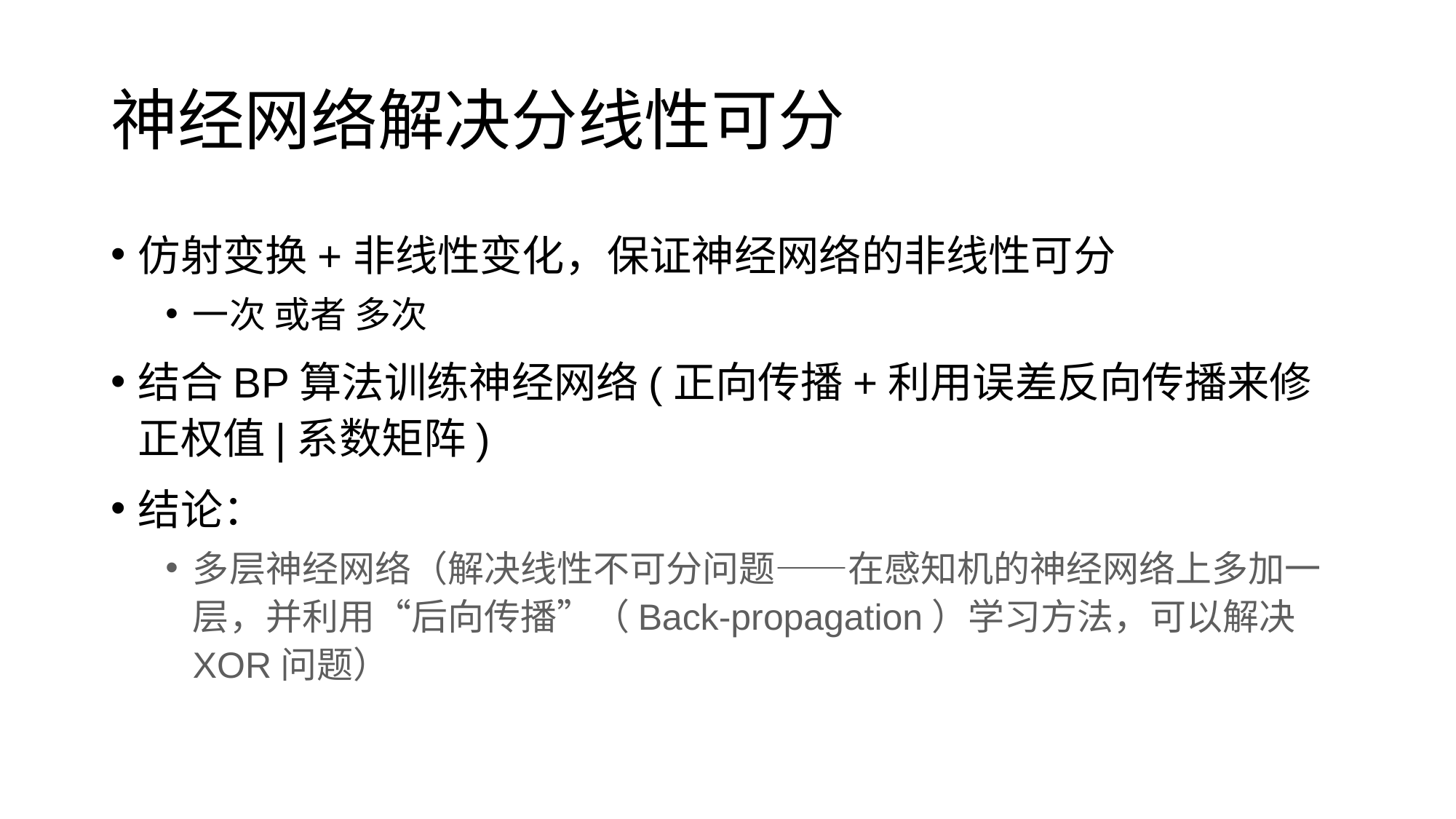

# 神经网络解决分线性可分
仿射变换+非线性变化，保证神经网络的非线性可分
一次 或者 多次
结合BP算法训练神经网络(正向传播+利用误差反向传播来修正权值|系数矩阵)
结论：
多层神经网络（解决线性不可分问题——在感知机的神经网络上多加一层，并利用“后向传播”（Back-propagation）学习方法，可以解决XOR问题）